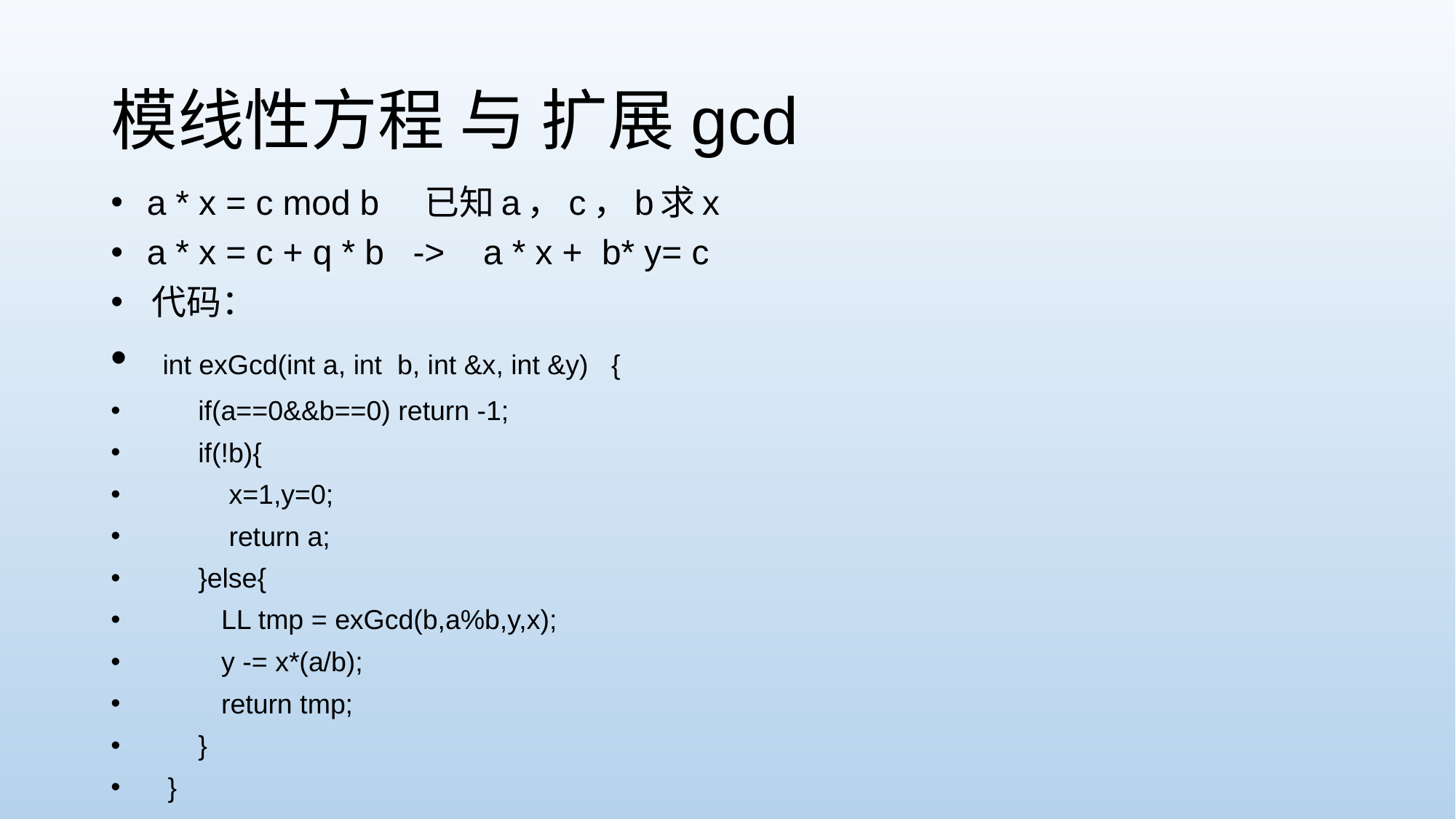

# 模线性方程 与 扩展gcd
 a * x = c mod b    已知a，c，b求x
 a * x = c + q * b   ->    a * x +  b* y= c
 代码：
  int exGcd(int a, int  b, int &x, int &y)   {
        if(a==0&&b==0) return -1;
        if(!b){
            x=1,y=0;
            return a;
        }else{
           LL tmp = exGcd(b,a%b,y,x);
           y -= x*(a/b);
           return tmp;
        }
    }